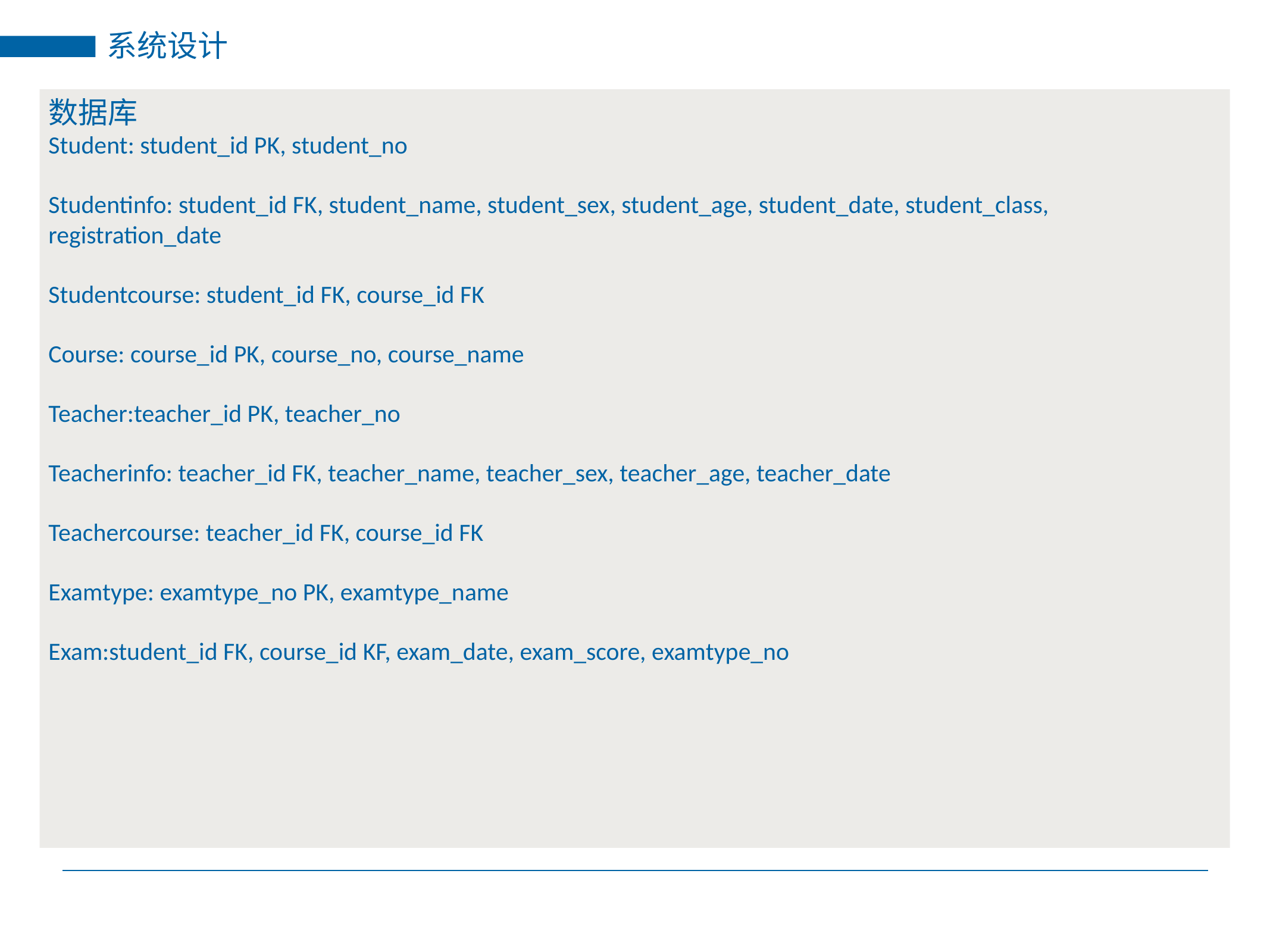

系统设计

数据库
Student: student_id PK, student_no

Studentinfo: student_id FK, student_name, student_sex, student_age, student_date, student_class, registration_date

Studentcourse: student_id FK, course_id FK

Course: course_id PK, course_no, course_name

Teacher:teacher_id PK, teacher_no

Teacherinfo: teacher_id FK, teacher_name, teacher_sex, teacher_age, teacher_date

Teachercourse: teacher_id FK, course_id FK

Examtype: examtype_no PK, examtype_name

Exam:student_id FK, course_id KF, exam_date, exam_score, examtype_no